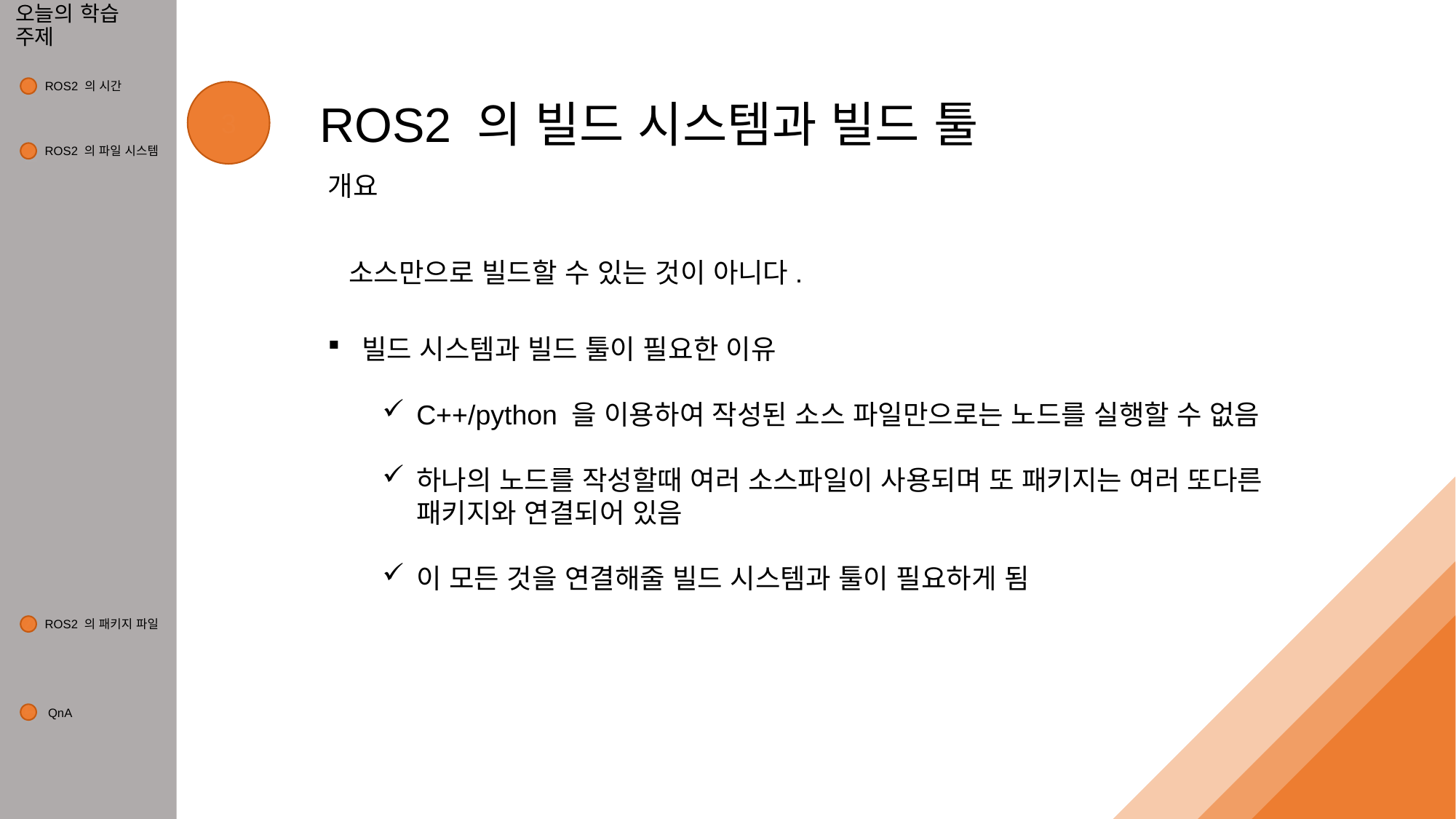

# 오늘의 학습 주제
ROS2 의 시간
1
3
ROS2 의 빌드 시스템과 빌드 툴
ROS2 의 파일 시스템
2
개요
소스만으로 빌드할 수 있는 것이 아니다.
빌드 시스템과 빌드 툴이 필요한 이유

C++/python 을 이용하여 작성된 소스 파일만으로는 노드를 실행할 수 없음

하나의 노드를 작성할때 여러 소스파일이 사용되며 또 패키지는 여러 또다른 패키지와 연결되어 있음

이 모든 것을 연결해줄 빌드 시스템과 툴이 필요하게 됨
ROS2 의 패키지 파일
4
QnA
5